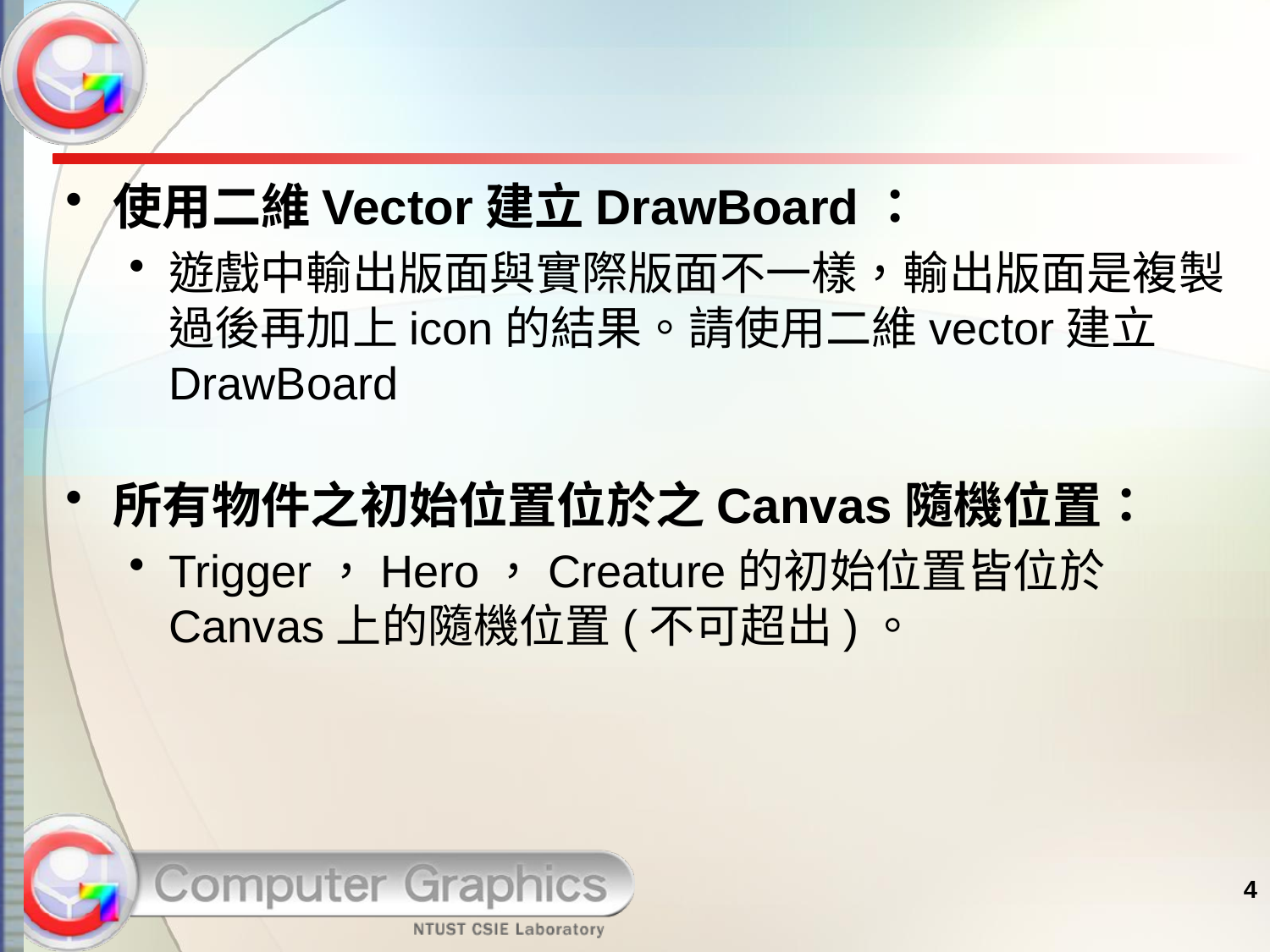

#
使用二維Vector建立DrawBoard：
遊戲中輸出版面與實際版面不一樣，輸出版面是複製過後再加上icon的結果。請使用二維vector建立DrawBoard
所有物件之初始位置位於之Canvas隨機位置：
Trigger，Hero，Creature的初始位置皆位於Canvas上的隨機位置(不可超出)。
4